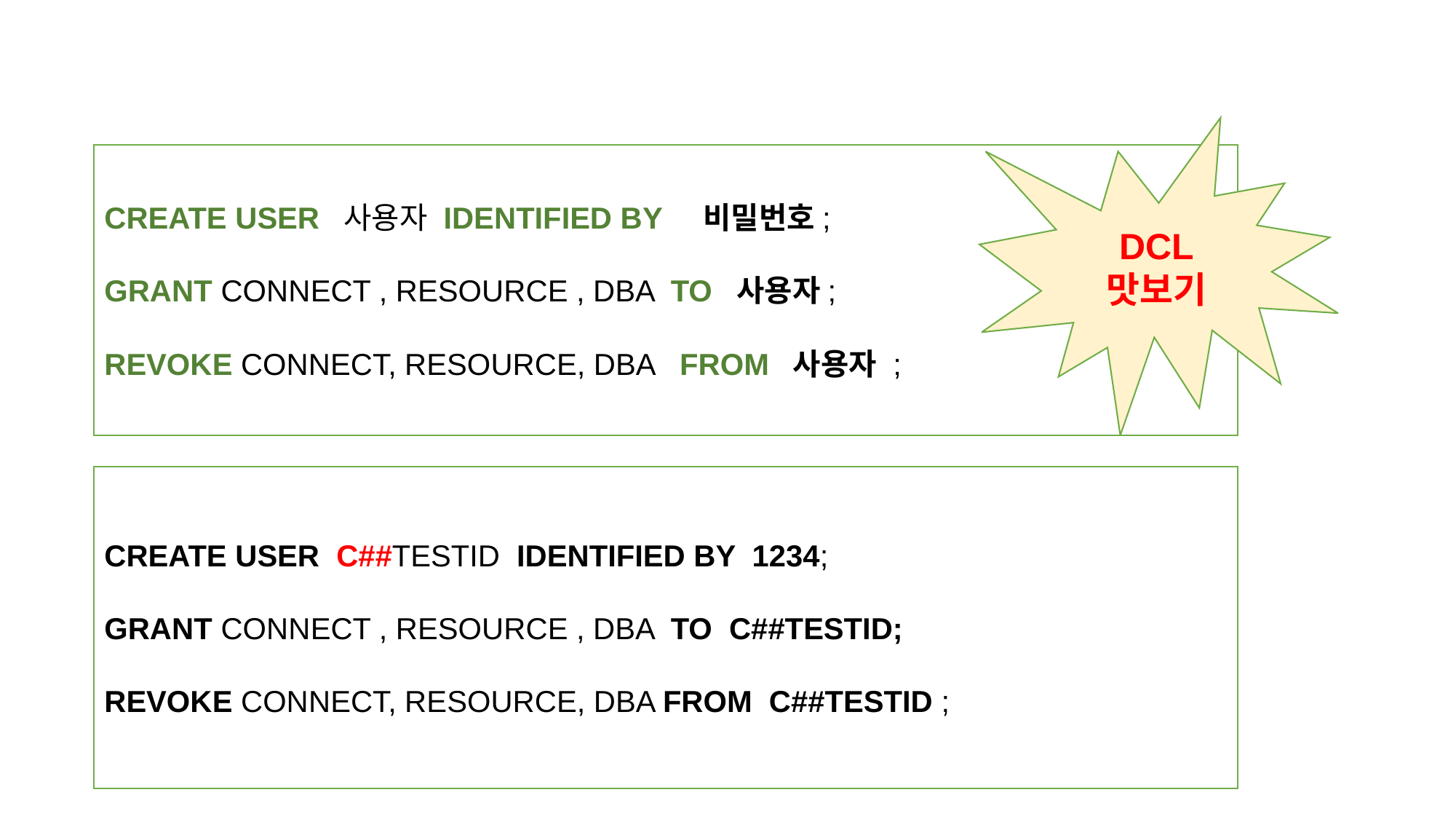

DCL
맛보기
CREATE USER  사용자 IDENTIFIED BY    비밀번호;

GRANT CONNECT , RESOURCE , DBA  TO  사용자;

REVOKE CONNECT, RESOURCE, DBA   FROM  사용자 ;
CREATE USER  C##TESTID  IDENTIFIED BY  1234;

GRANT CONNECT , RESOURCE , DBA  TO  C##TESTID;

REVOKE CONNECT, RESOURCE, DBA FROM  C##TESTID ;